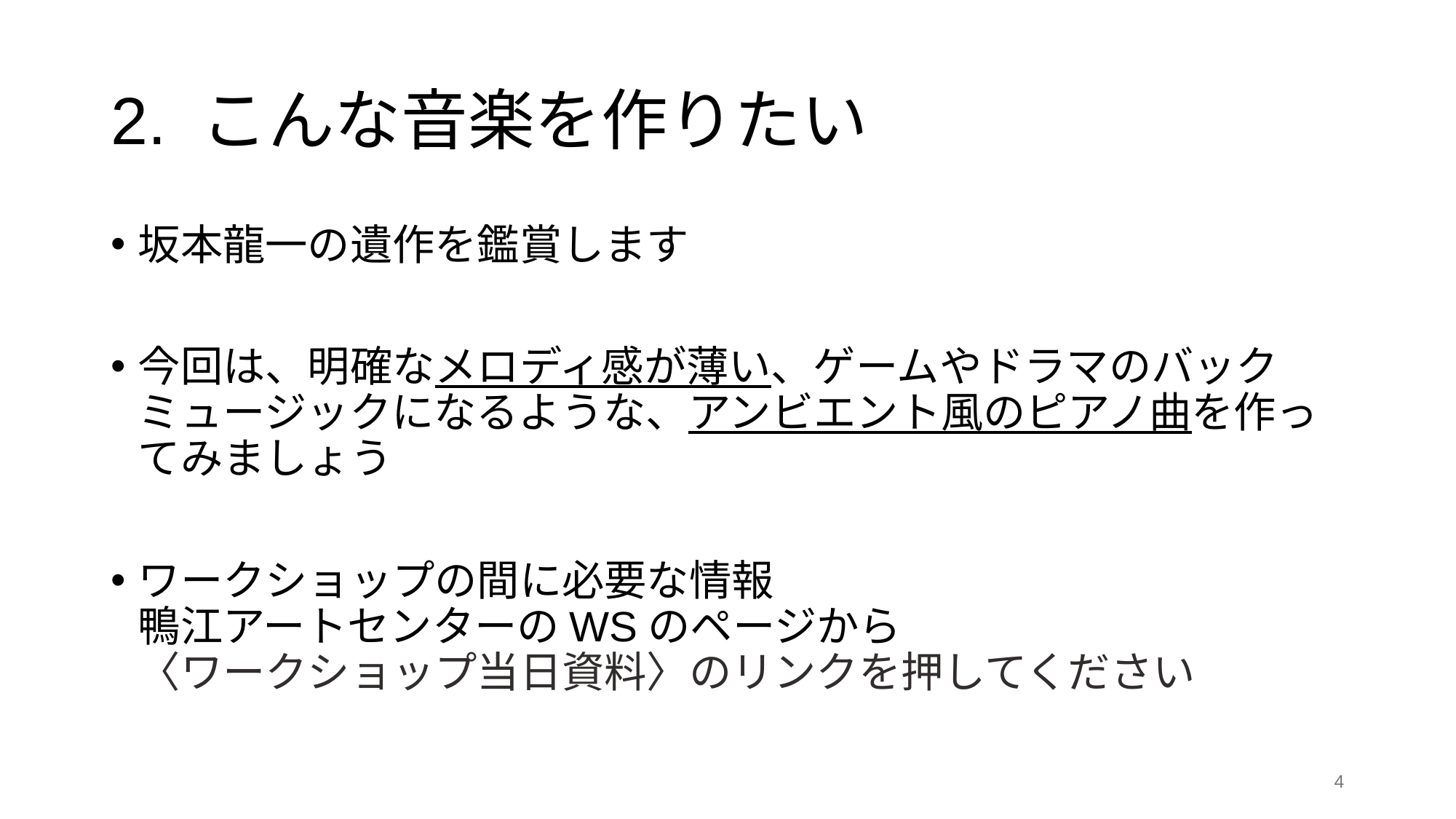

# 2. こんな音楽を作りたい
坂本龍一の遺作を鑑賞します

今回は、明確なメロディ感が薄い、ゲームやドラマのバックミュージックになるような、アンビエント風のピアノ曲を作ってみましょう

ワークショップの間に必要な情報
鴨江アートセンターのWSのページから
〈ワークショップ当日資料〉のリンクを押してください
4